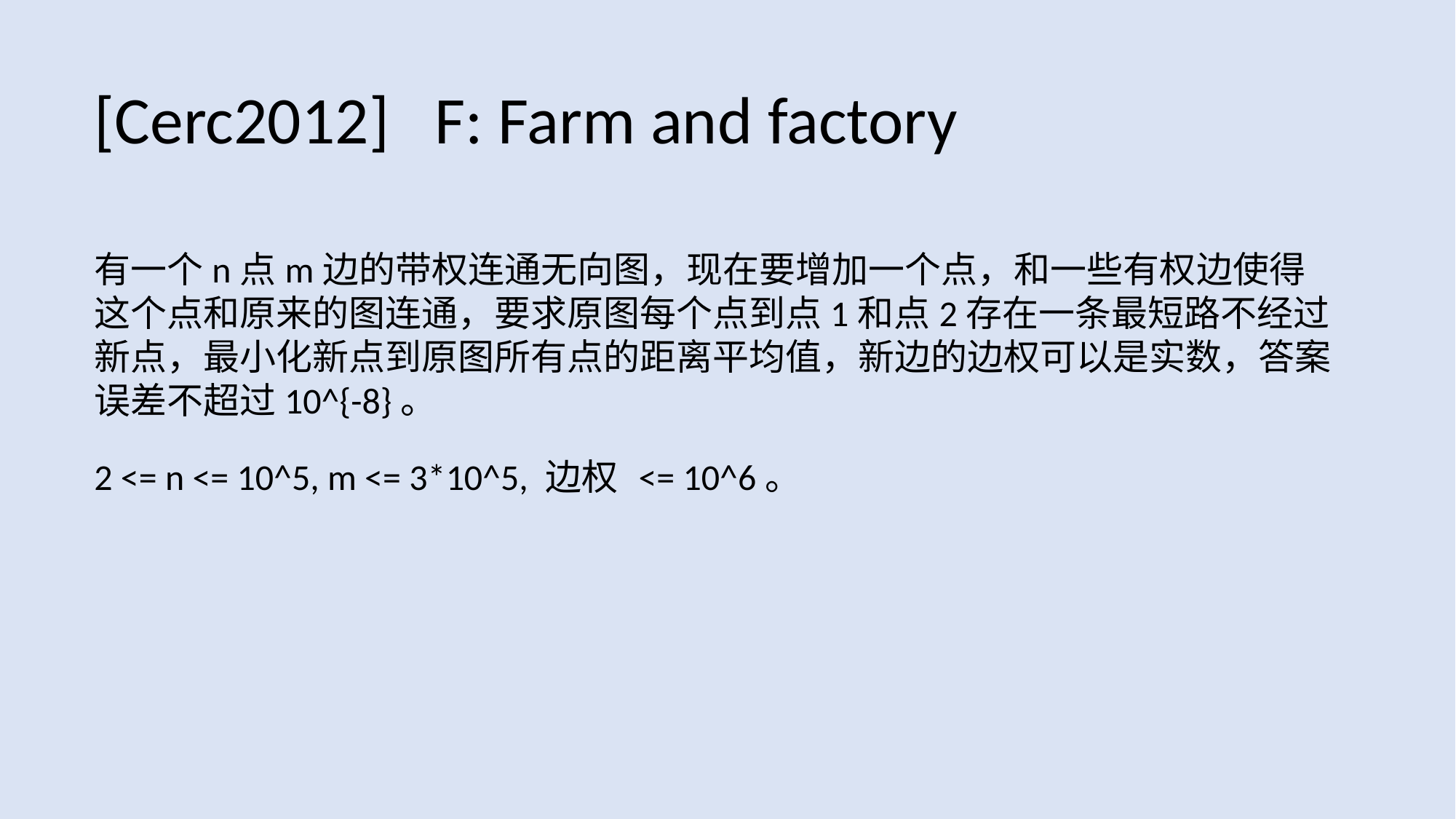

[Cerc2012]   F: Farm and factory
有一个n点m边的带权连通无向图，现在要增加一个点，和一些有权边使得这个点和原来的图连通，要求原图每个点到点1和点2存在一条最短路不经过新点，最小化新点到原图所有点的距离平均值，新边的边权可以是实数，答案误差不超过10^{-8}。

2 <= n <= 10^5, m <= 3*10^5, 边权 <= 10^6。